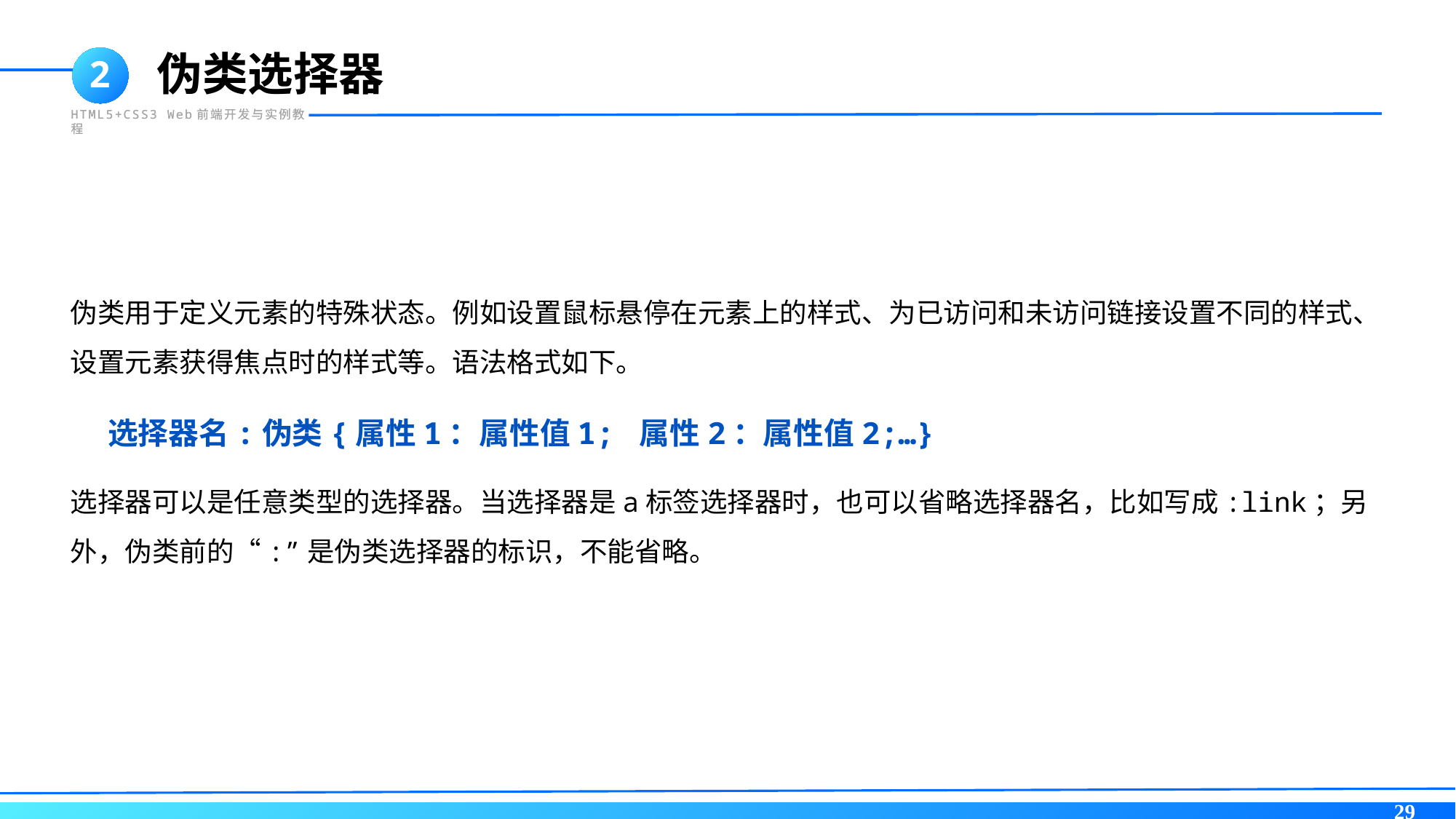

伪类选择器
2
HTML5+CSS3 Web前端开发与实例教程
伪类用于定义元素的特殊状态。例如设置鼠标悬停在元素上的样式、为已访问和未访问链接设置不同的样式、设置元素获得焦点时的样式等。语法格式如下。
     选择器名:伪类{属性1：属性值1; 属性2：属性值2;…}
选择器可以是任意类型的选择器。当选择器是a标签选择器时，也可以省略选择器名，比如写成:link；另外，伪类前的“:”是伪类选择器的标识，不能省略。

29